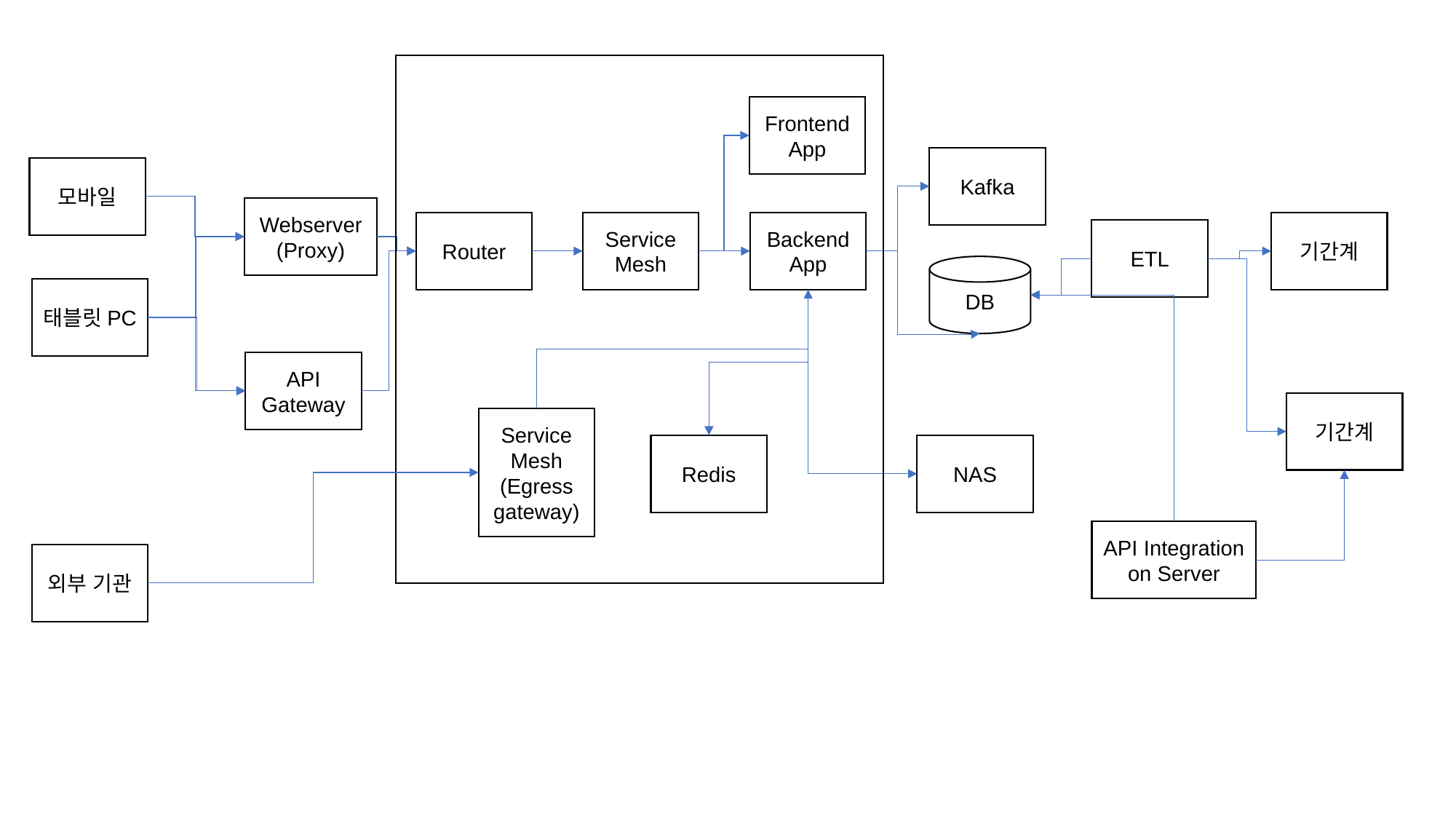

Frontend
App
Kafka
모바일
Webserver
(Proxy)
Router
기간계
Backend App
Service Mesh
ETL
DB
태블릿PC
API Gateway
기간계
Service Mesh
(Egress gateway)
Redis
NAS
API Integration on Server
외부 기관